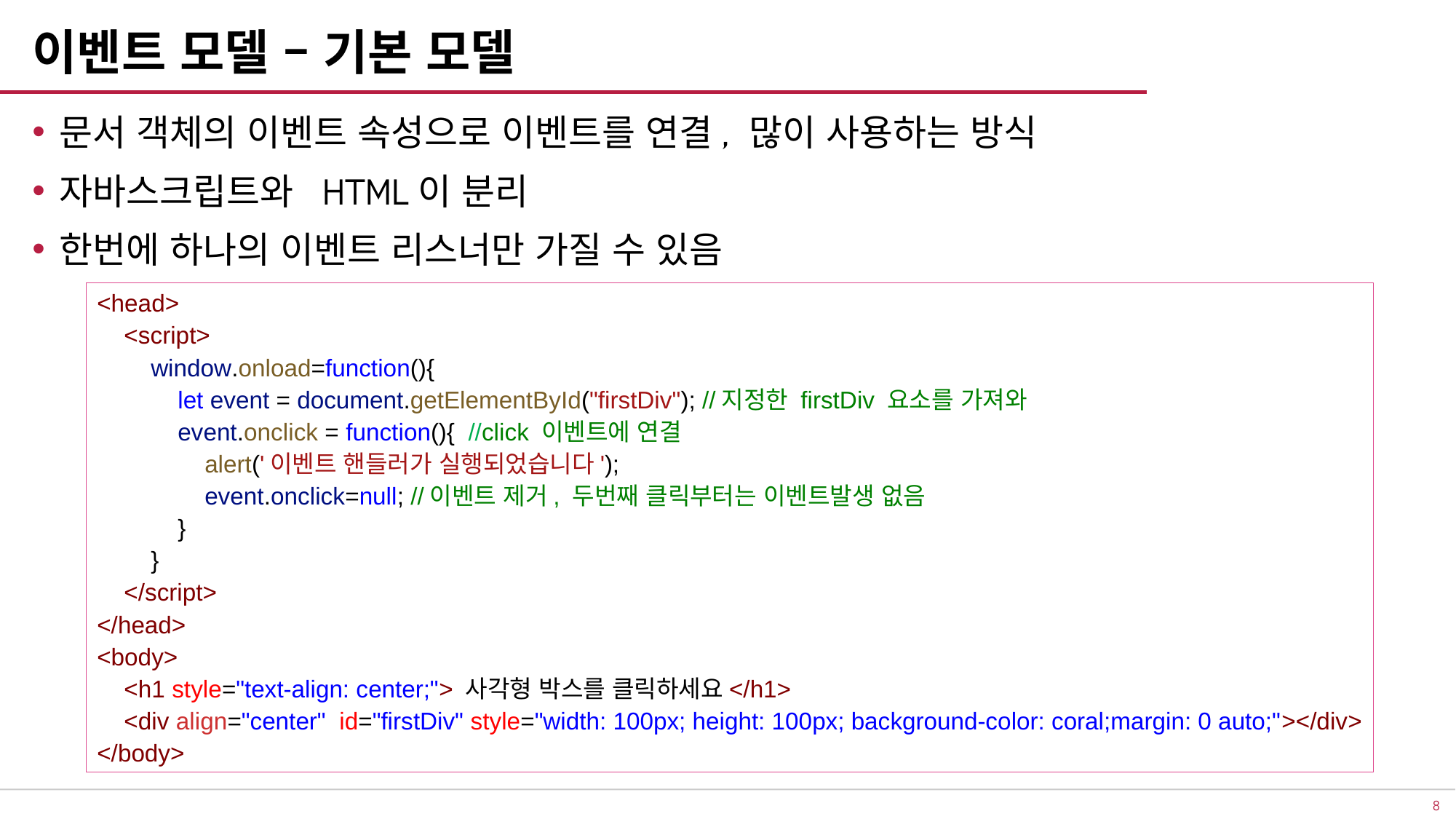

# 이벤트 모델 – 기본 모델
문서 객체의 이벤트 속성으로 이벤트를 연결, 많이 사용하는 방식
자바스크립트와  HTML이 분리
한번에 하나의 이벤트 리스너만 가질 수 있음
<head>
    <script>
        window.onload=function(){
            let event = document.getElementById("firstDiv"); //지정한 firstDiv 요소를 가져와
            event.onclick = function(){  //click 이벤트에 연결
                alert('이벤트 핸들러가 실행되었습니다');
                event.onclick=null; //이벤트 제거, 두번째 클릭부터는 이벤트발생 없음
            }
        }
    </script>
</head>
<body>
    <h1 style="text-align: center;"> 사각형 박스를 클릭하세요</h1>
    <div align="center"  id="firstDiv" style="width: 100px; height: 100px; background-color: coral;margin: 0 auto;"></div>
</body>
8